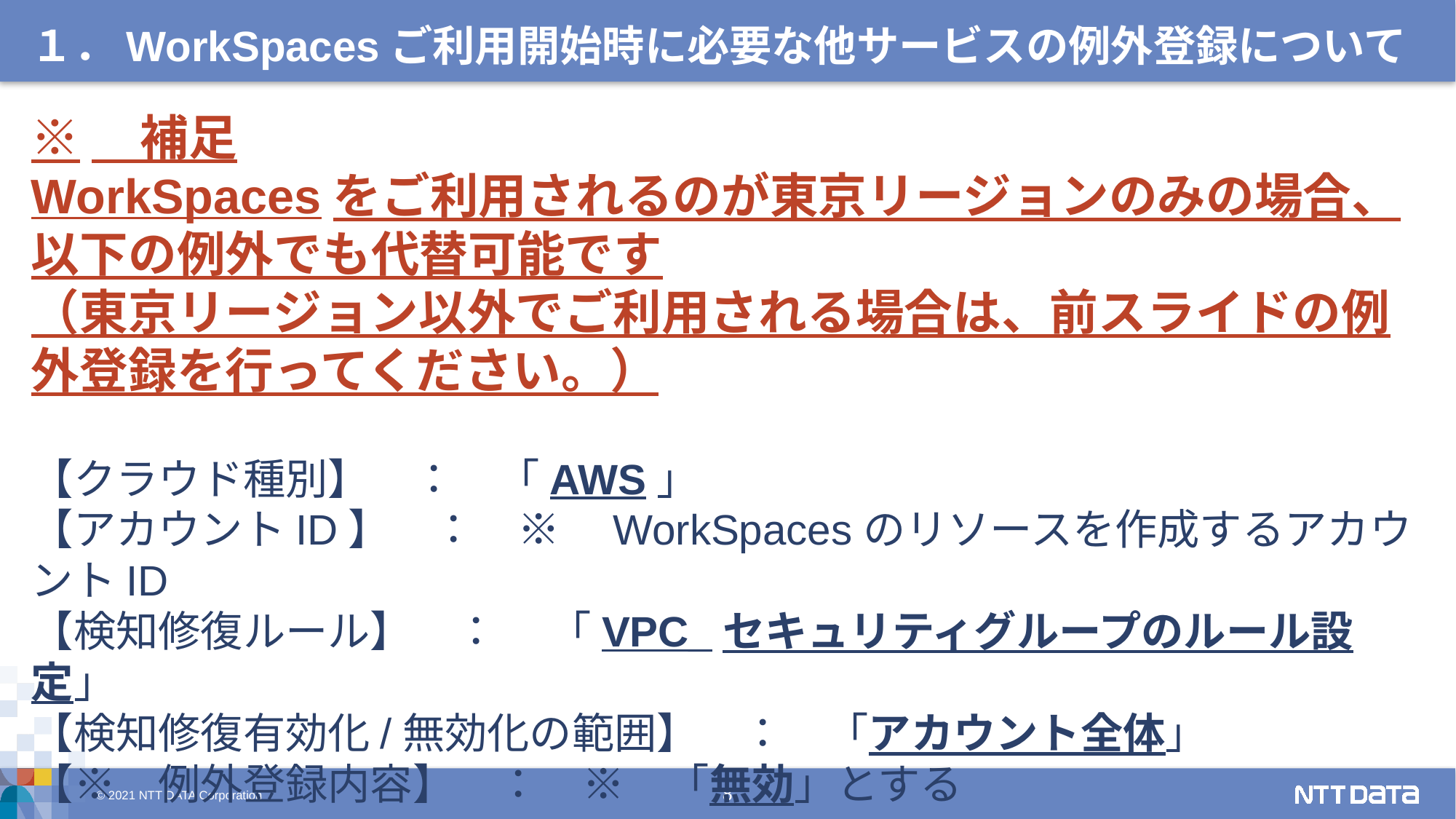

１．WorkSpacesご利用開始時に必要な他サービスの例外登録について
※　補足
WorkSpacesをご利用されるのが東京リージョンのみの場合、
以下の例外でも代替可能です
（東京リージョン以外でご利用される場合は、前スライドの例外登録を行ってください。）

【クラウド種別】　：　「AWS」
【アカウントID】　：　※　WorkSpacesのリソースを作成するアカウントID
【検知修復ルール】　：　 「VPC_セキュリティグループのルール設定」
【検知修復有効化/無効化の範囲】　：　「アカウント全体」
【※　例外登録内容】　：　※　「無効」とする